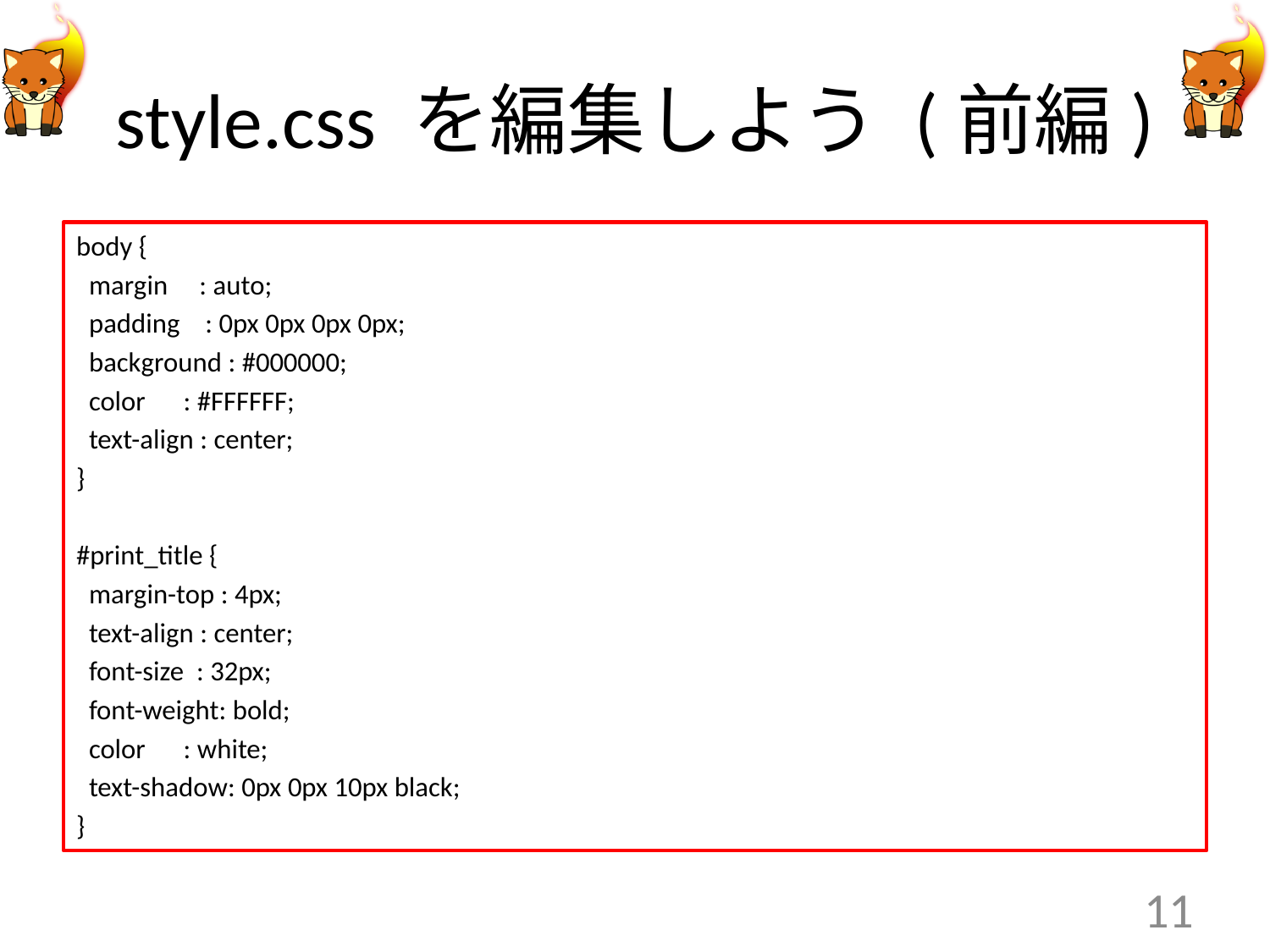

# style.css を編集しよう (前編)
body {
  margin     : auto;
  padding    : 0px 0px 0px 0px;
  background : #000000;
  color      : #FFFFFF;
  text-align : center;
}

#print_title {
  margin-top : 4px;
  text-align : center;
  font-size  : 32px;
  font-weight: bold;
  color      : white;
  text-shadow: 0px 0px 10px black;
}

11